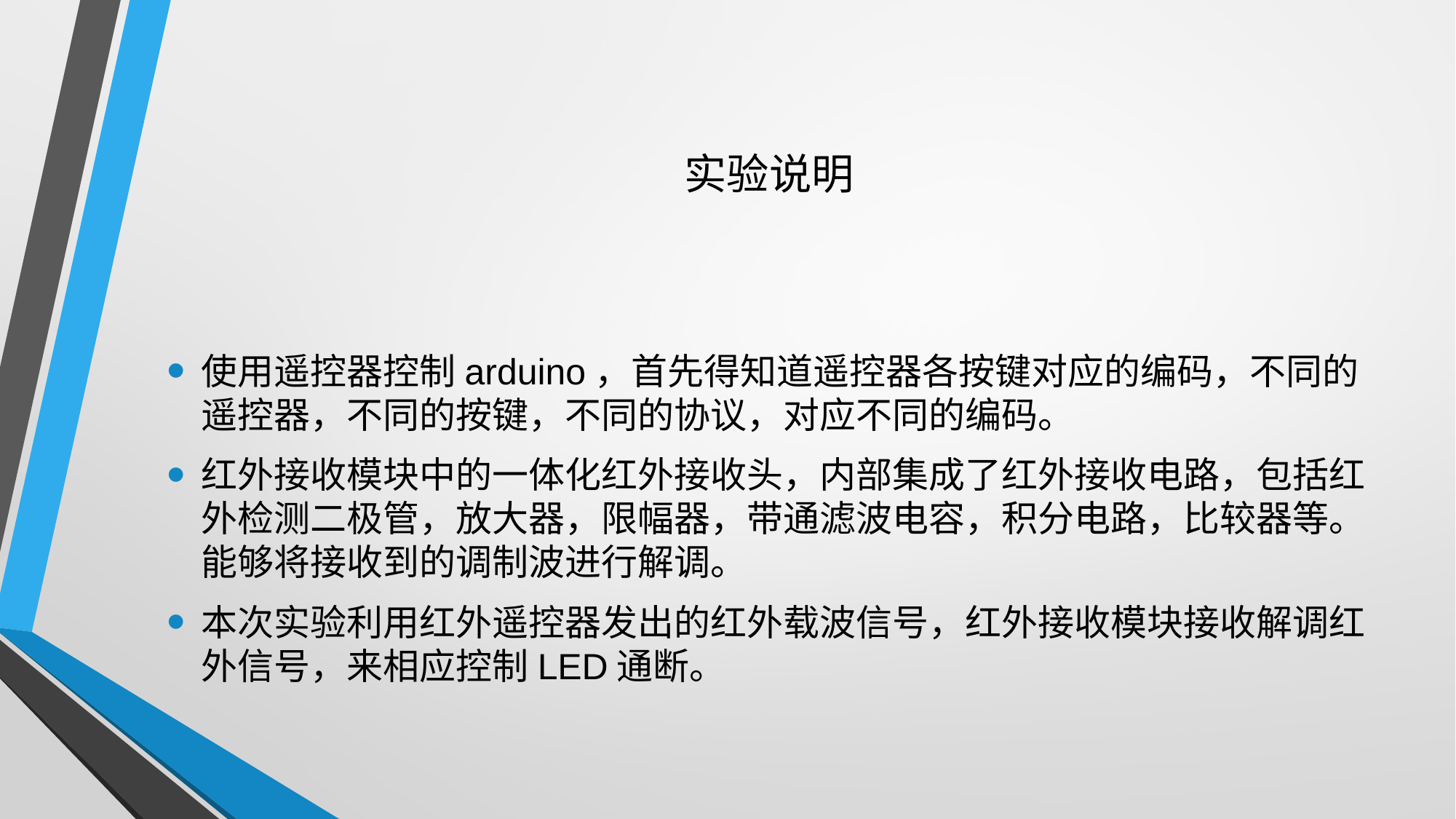

# 实验说明
使用遥控器控制arduino，首先得知道遥控器各按键对应的编码，不同的遥控器，不同的按键，不同的协议，对应不同的编码。
红外接收模块中的一体化红外接收头，内部集成了红外接收电路，包括红外检测二极管，放大器，限幅器，带通滤波电容，积分电路，比较器等。能够将接收到的调制波进行解调。
本次实验利用红外遥控器发出的红外载波信号，红外接收模块接收解调红外信号，来相应控制LED通断。